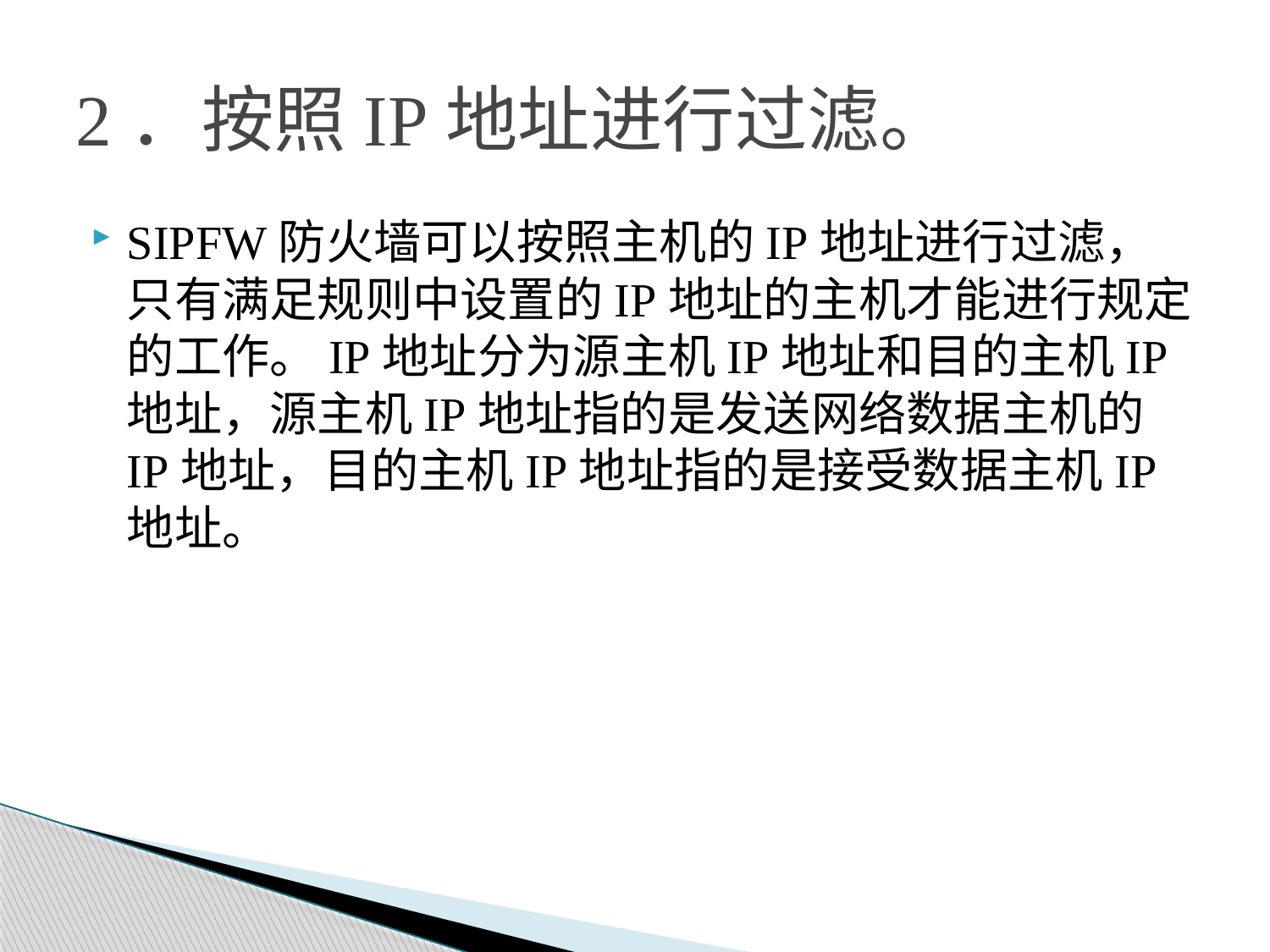

# 2．按照IP地址进行过滤。
SIPFW防火墙可以按照主机的IP地址进行过滤，只有满足规则中设置的IP地址的主机才能进行规定的工作。IP地址分为源主机IP地址和目的主机IP地址，源主机IP地址指的是发送网络数据主机的IP地址，目的主机IP地址指的是接受数据主机IP地址。